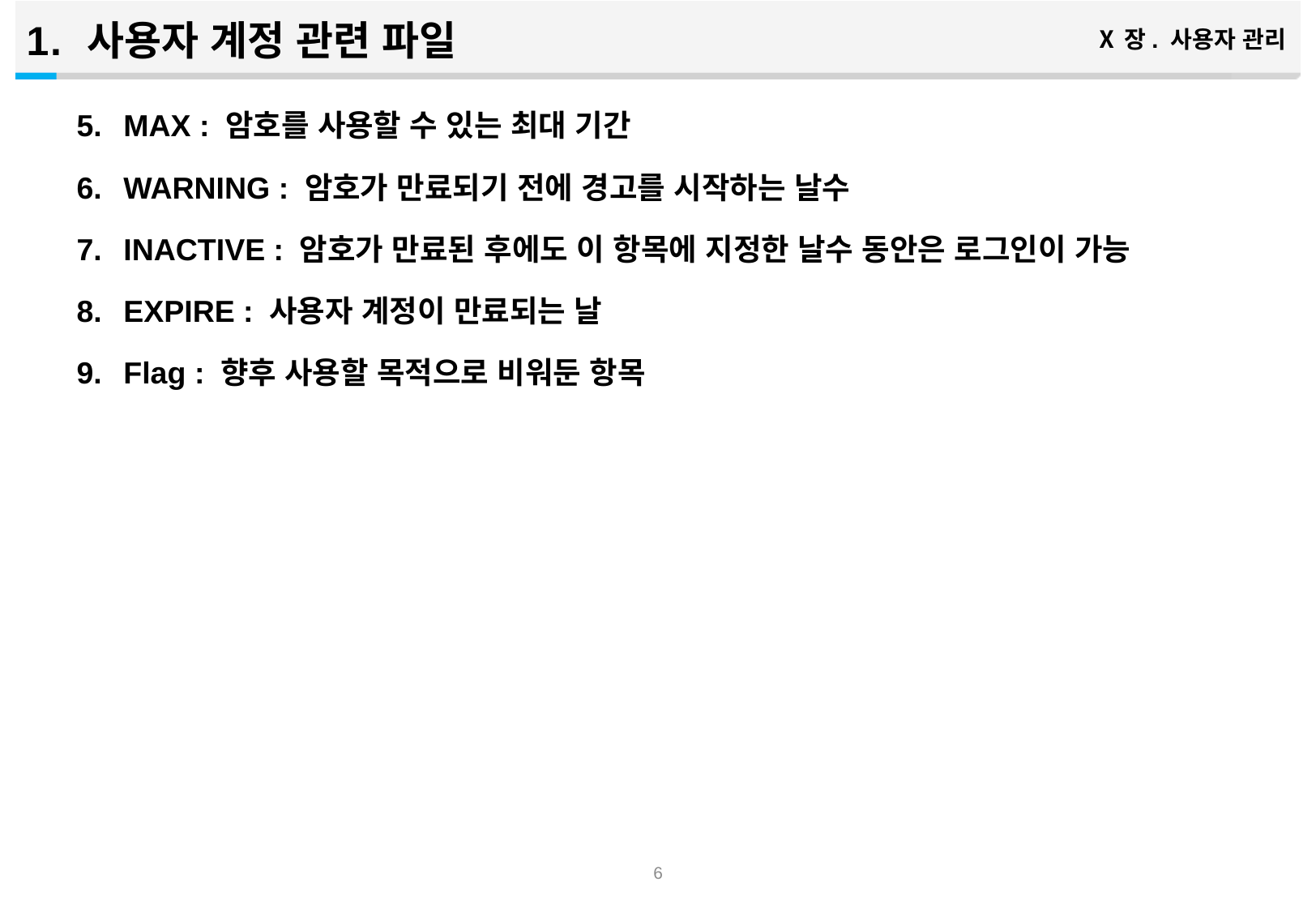

사용자 계정 관련 파일
Ⅹ장. 사용자 관리
MAX : 암호를 사용할 수 있는 최대 기간
WARNING : 암호가 만료되기 전에 경고를 시작하는 날수
INACTIVE : 암호가 만료된 후에도 이 항목에 지정한 날수 동안은 로그인이 가능
EXPIRE : 사용자 계정이 만료되는 날
Flag : 향후 사용할 목적으로 비워둔 항목

6